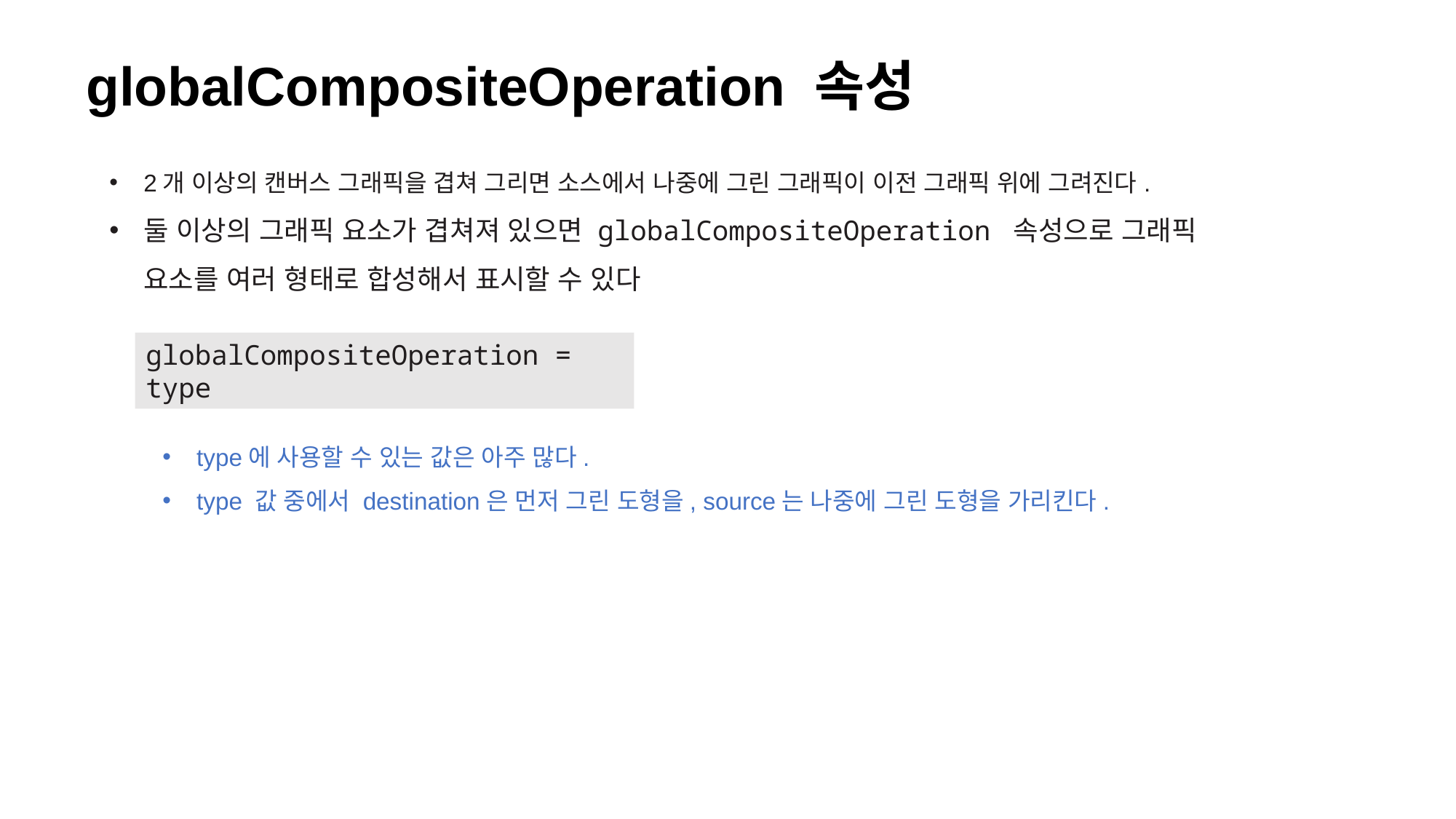

# globalCompositeOperation 속성
2개 이상의 캔버스 그래픽을 겹쳐 그리면 소스에서 나중에 그린 그래픽이 이전 그래픽 위에 그려진다.
둘 이상의 그래픽 요소가 겹쳐져 있으면 globalCompositeOperation 속성으로 그래픽 요소를 여러 형태로 합성해서 표시할 수 있다
globalCompositeOperation = type
type에 사용할 수 있는 값은 아주 많다.
type 값 중에서 destination은 먼저 그린 도형을, source는 나중에 그린 도형을 가리킨다.